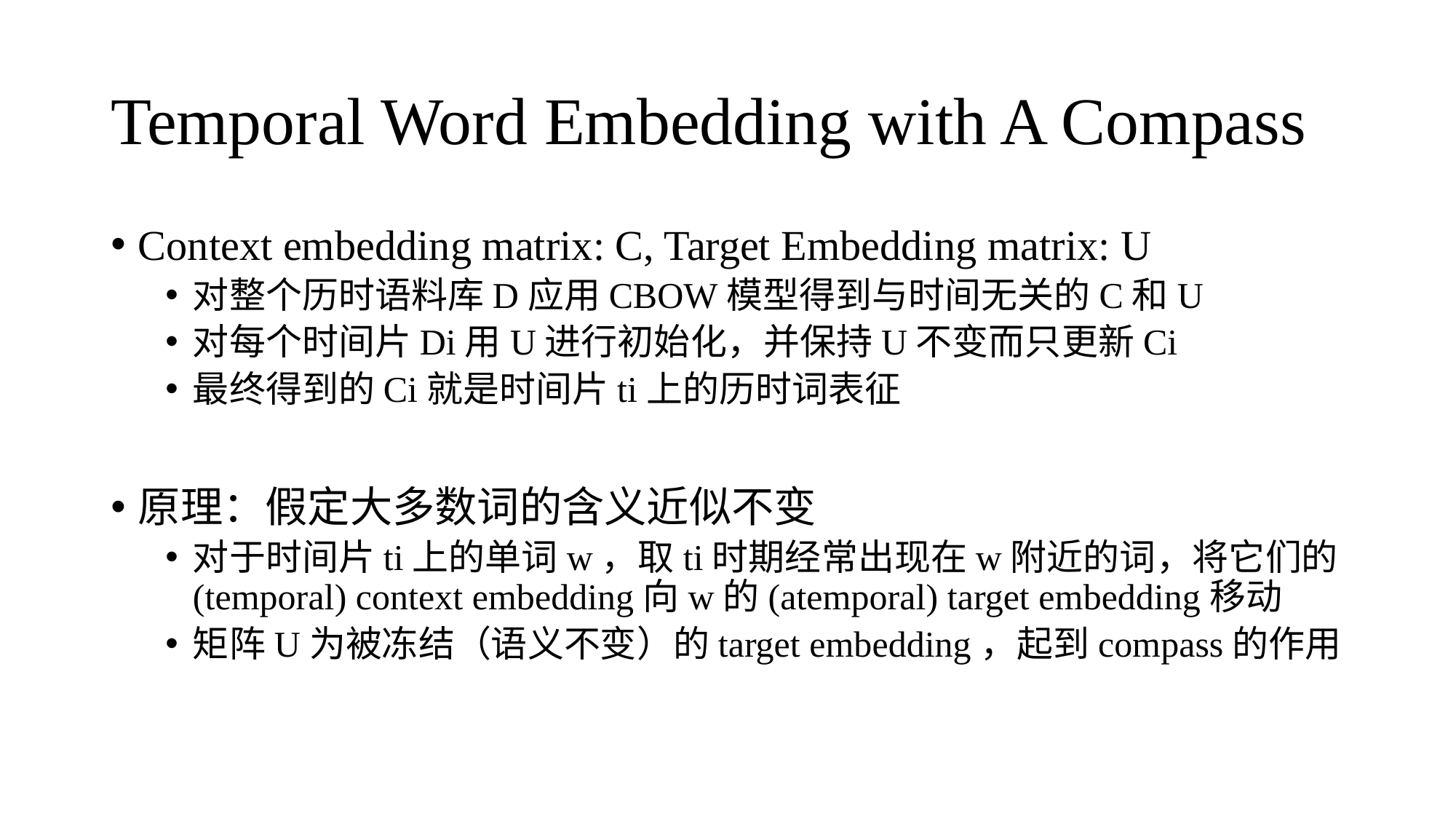

# Temporal Word Embedding with A Compass
Context embedding matrix: C, Target Embedding matrix: U
对整个历时语料库D应用CBOW模型得到与时间无关的C和U
对每个时间片Di用U进行初始化，并保持U不变而只更新Ci
最终得到的Ci就是时间片ti上的历时词表征

原理：假定大多数词的含义近似不变
对于时间片ti上的单词w，取ti时期经常出现在w附近的词，将它们的(temporal) context embedding向w的(atemporal) target embedding移动
矩阵U为被冻结（语义不变）的target embedding，起到compass的作用